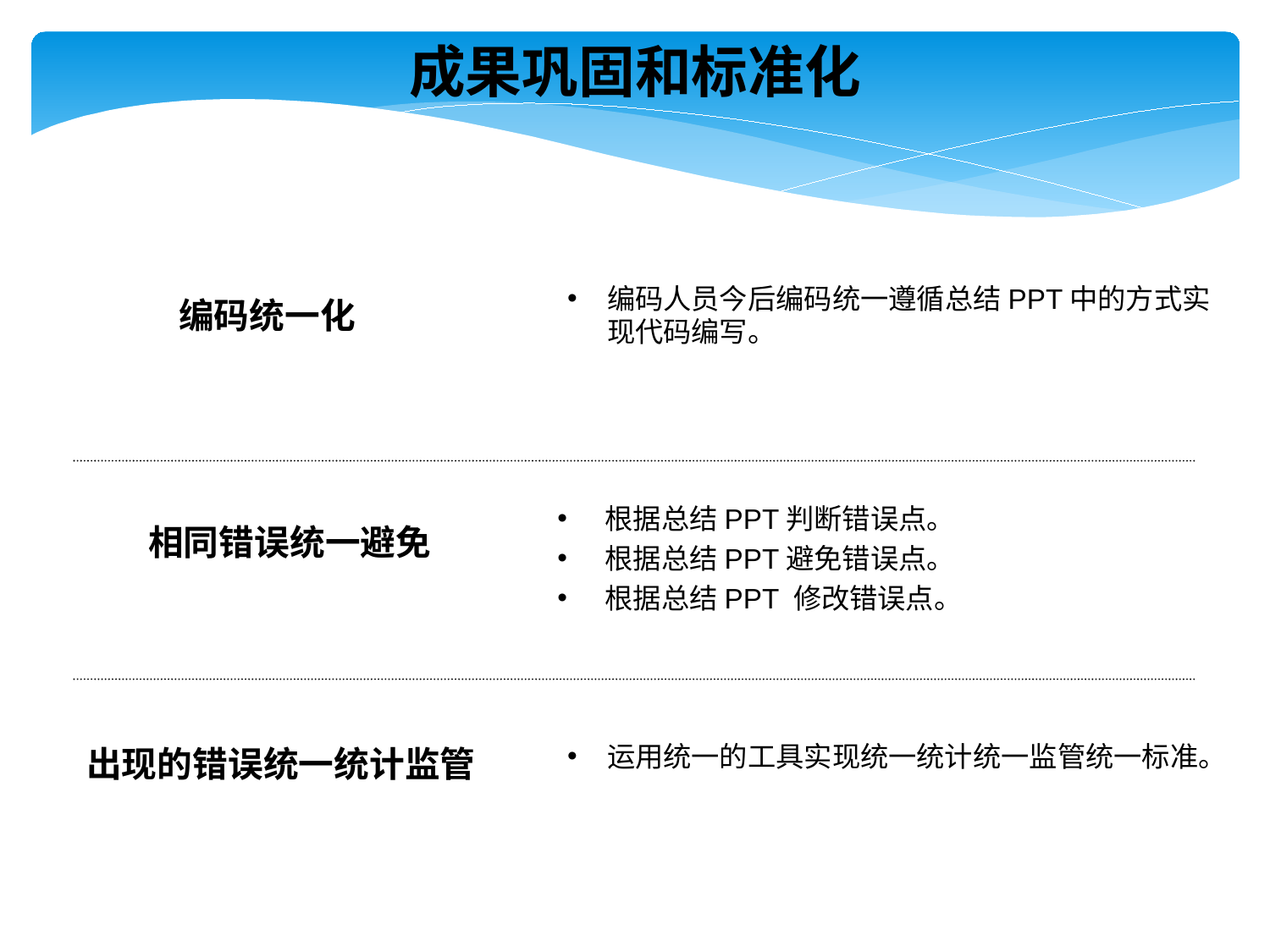

成果巩固和标准化
编码人员今后编码统一遵循总结PPT中的方式实现代码编写。
编码统一化

根据总结PPT判断错误点。
根据总结PPT避免错误点。
根据总结PPT 修改错误点。

相同错误统一避免

运用统一的工具实现统一统计统一监管统一标准。
出现的错误统一统计监管